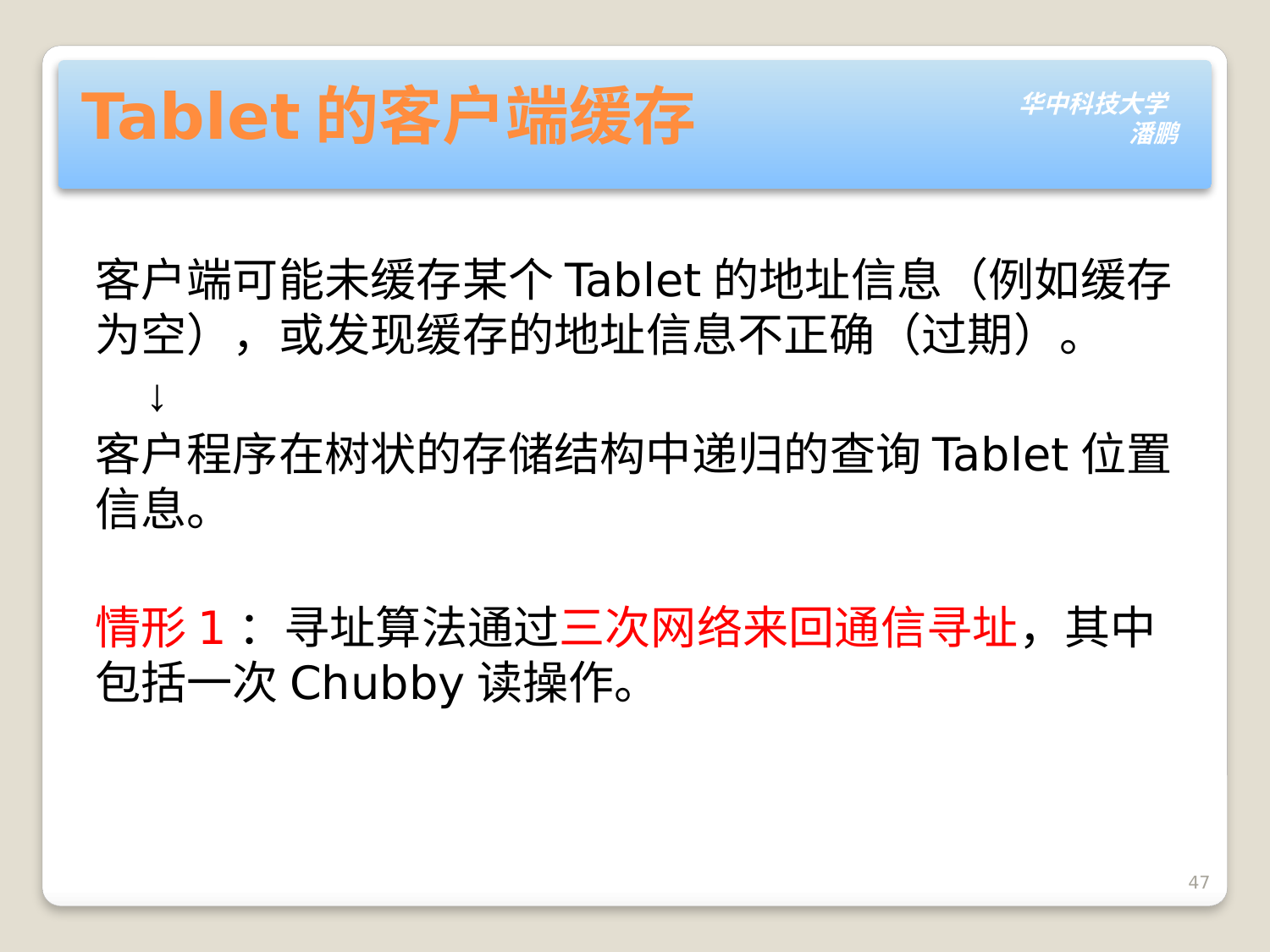

# Tablet的客户端缓存
客户端可能未缓存某个Tablet的地址信息（例如缓存为空），或发现缓存的地址信息不正确（过期）。
    ↓
客户程序在树状的存储结构中递归的查询Tablet位置信息。

情形1：寻址算法通过三次网络来回通信寻址，其中包括一次Chubby读操作。
47